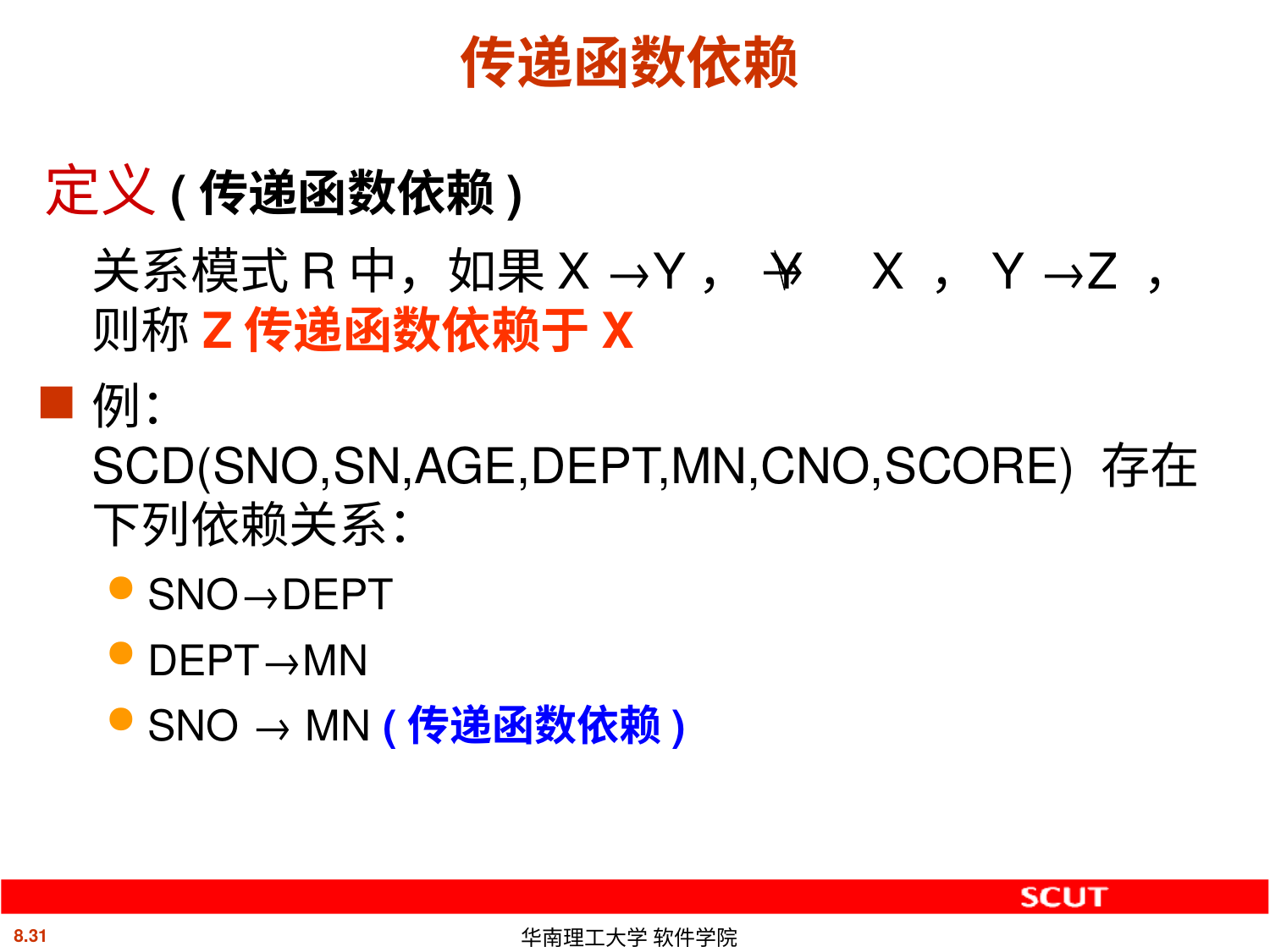

# 传递函数依赖
定义(传递函数依赖)
	关系模式R中，如果X →Y， Y     X ，Y →Z ，则称Z传递函数依赖于X
例：
SCD(SNO,SN,AGE,DEPT,MN,CNO,SCORE) 存在下列依赖关系：
SNO→DEPT
DEPT→MN
SNO → MN (传递函数依赖)
→